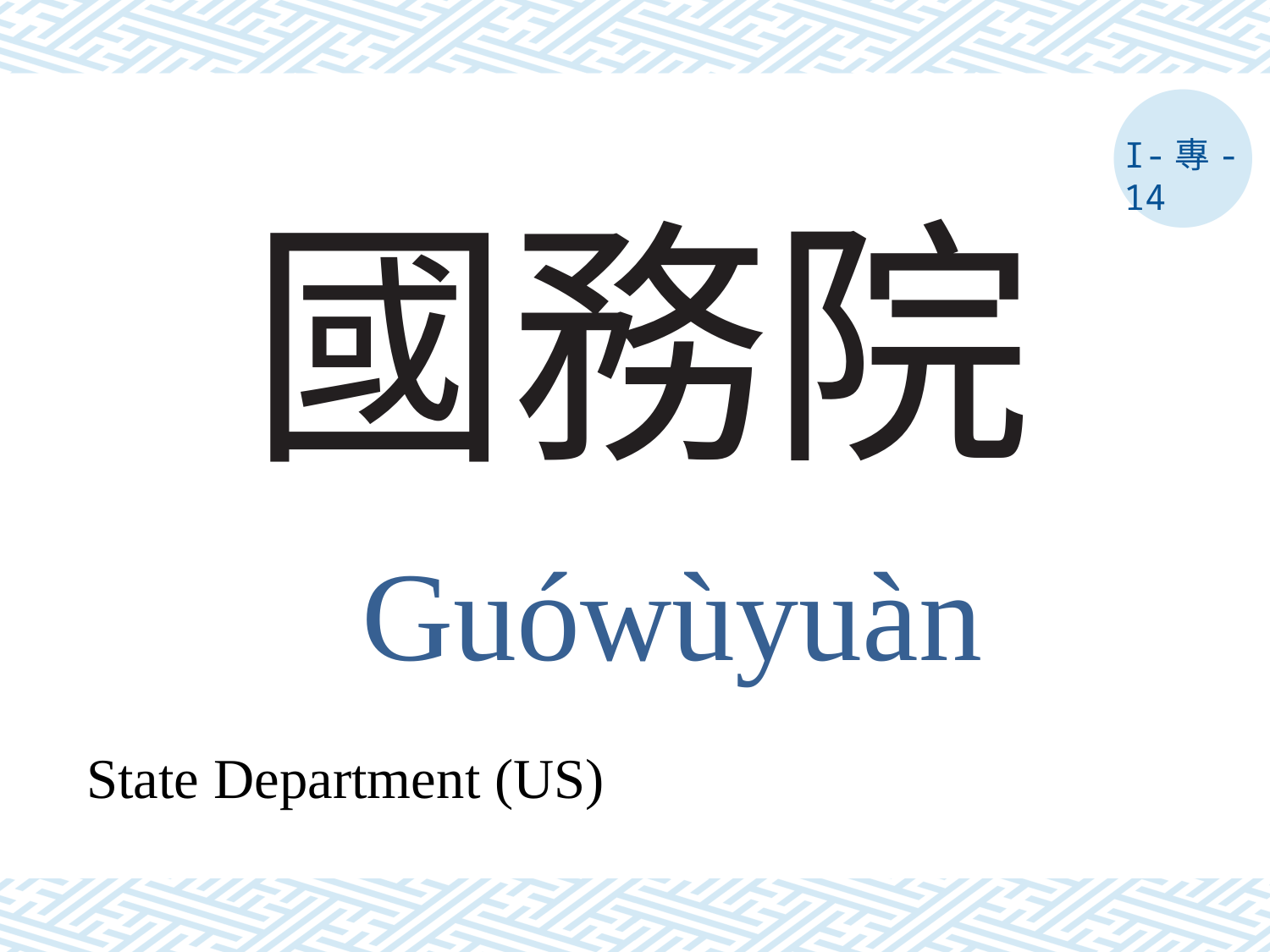

I-專-14

# 國務院
Guówùyuàn
State Department (US)